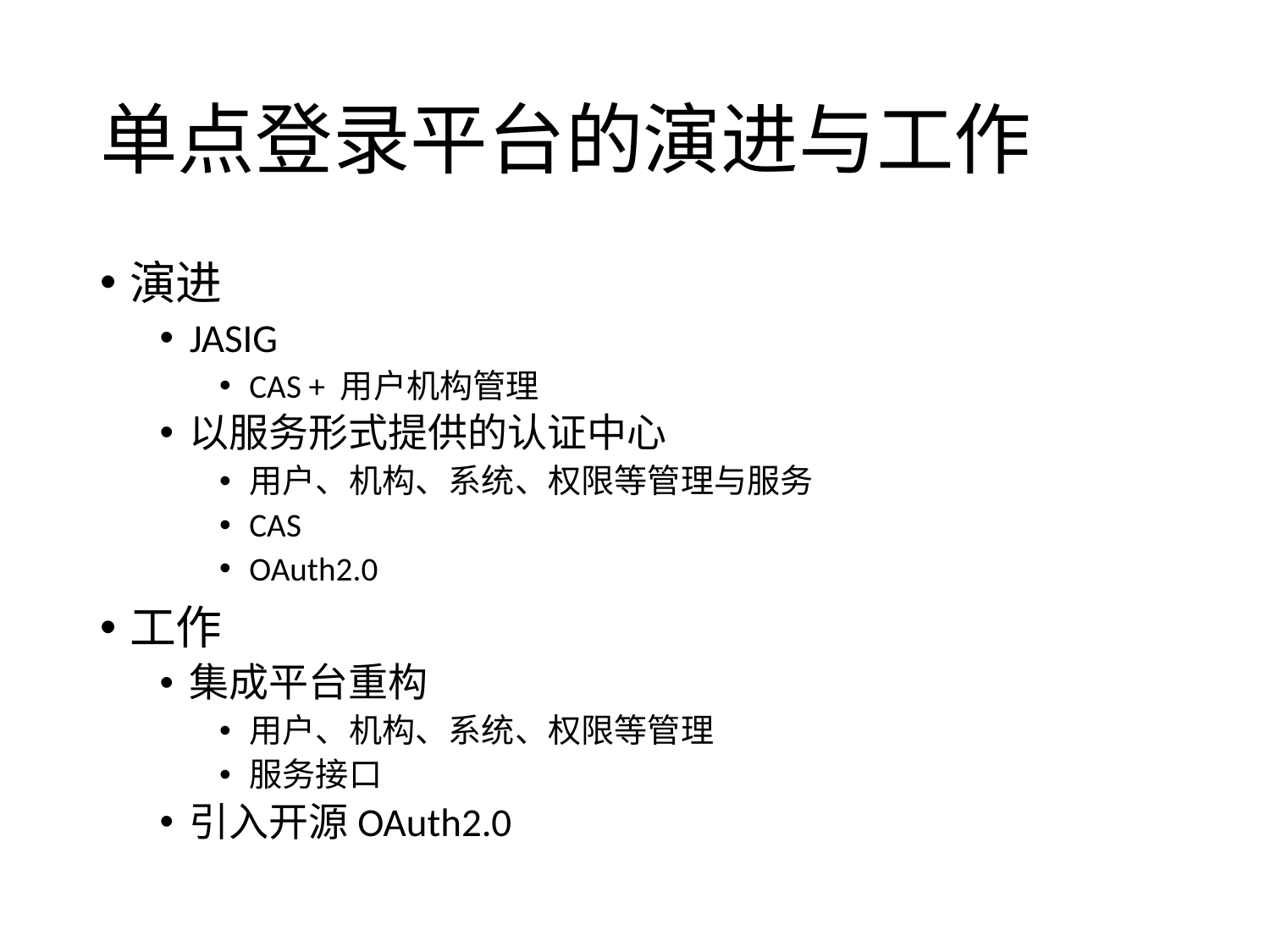

# 单点登录平台的演进与工作
演进
JASIG
CAS + 用户机构管理
以服务形式提供的认证中心
用户、机构、系统、权限等管理与服务
CAS
OAuth2.0
工作
集成平台重构
用户、机构、系统、权限等管理
服务接口
引入开源OAuth2.0